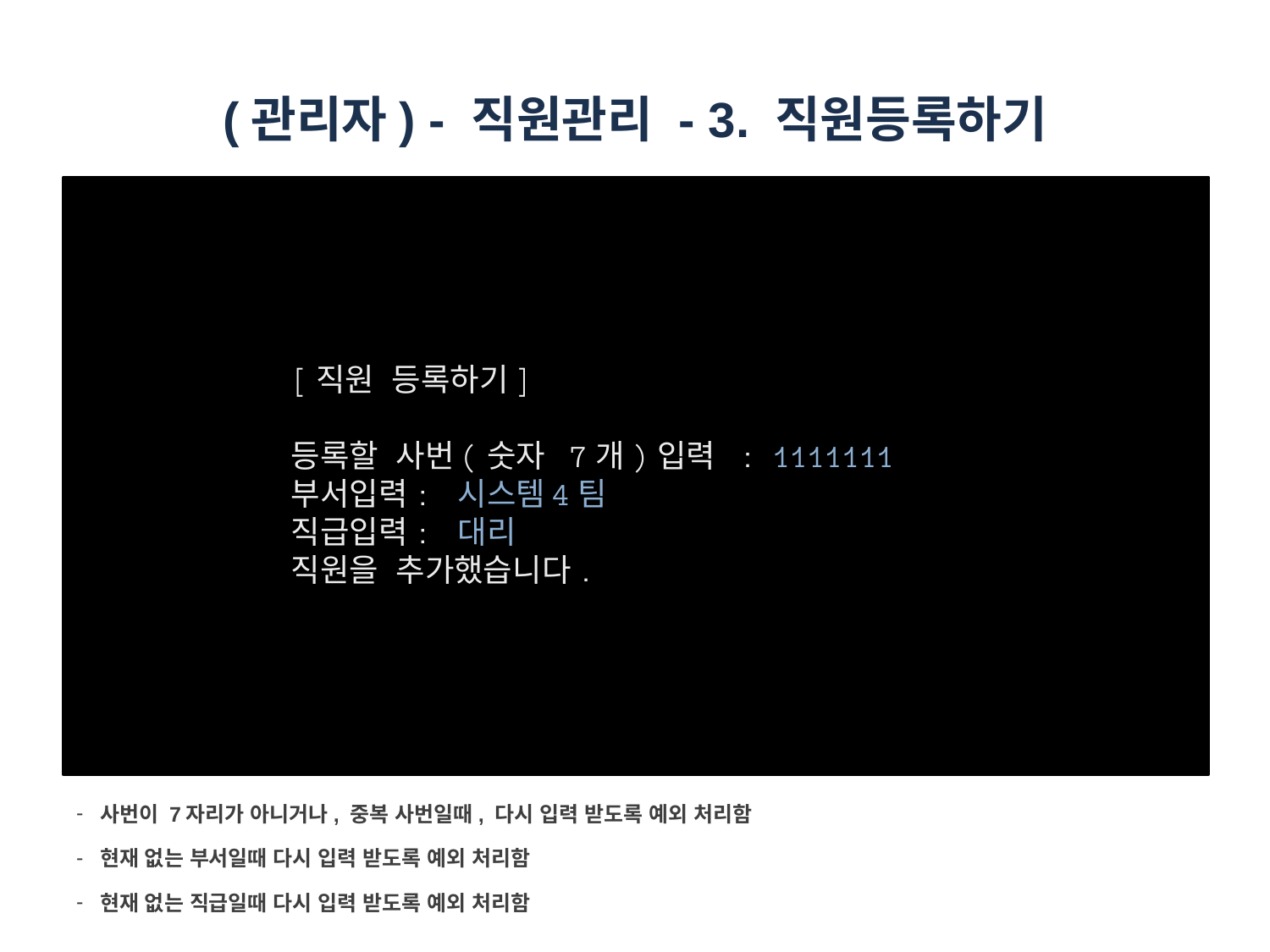

# (관리자) - 직원관리 - 3. 직원등록하기

[직원 등록하기]

등록할 사번(숫자 7개)입력 : 1111111
부서입력: 시스템4팀
직급입력: 대리
직원을 추가했습니다.
사번이 7자리가 아니거나, 중복 사번일때, 다시 입력 받도록 예외 처리함
현재 없는 부서일때 다시 입력 받도록 예외 처리함
현재 없는 직급일때 다시 입력 받도록 예외 처리함